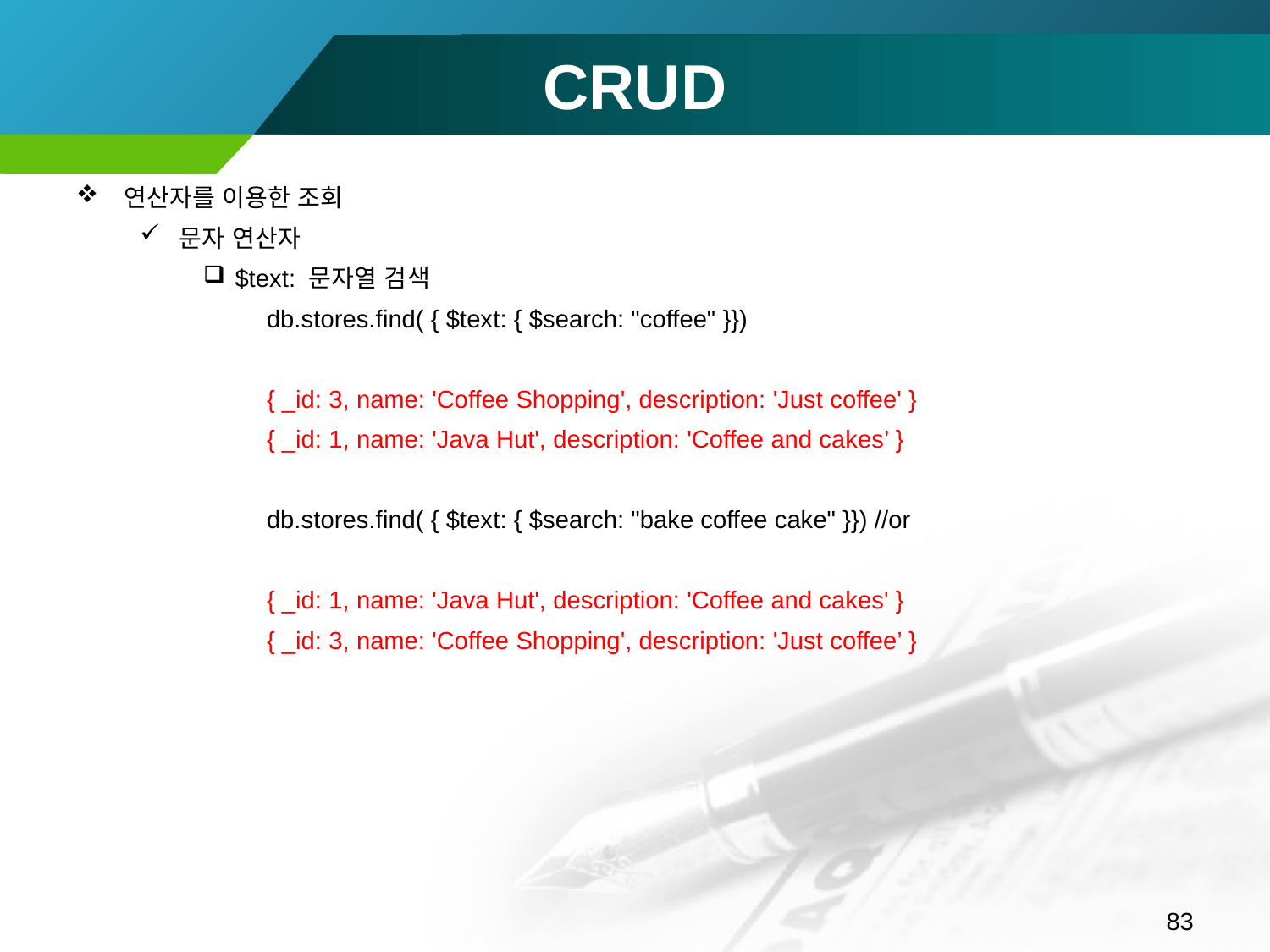

# CRUD
연산자를 이용한 조회
문자 연산자
$text: 문자열 검색
db.stores.find( { $text: { $search: "coffee" }})

{ _id: 3, name: 'Coffee Shopping', description: 'Just coffee' }
{ _id: 1, name: 'Java Hut', description: 'Coffee and cakes’ }

db.stores.find( { $text: { $search: "bake coffee cake" }}) //or

{ _id: 1, name: 'Java Hut', description: 'Coffee and cakes' }
{ _id: 3, name: 'Coffee Shopping', description: 'Just coffee’ }

83